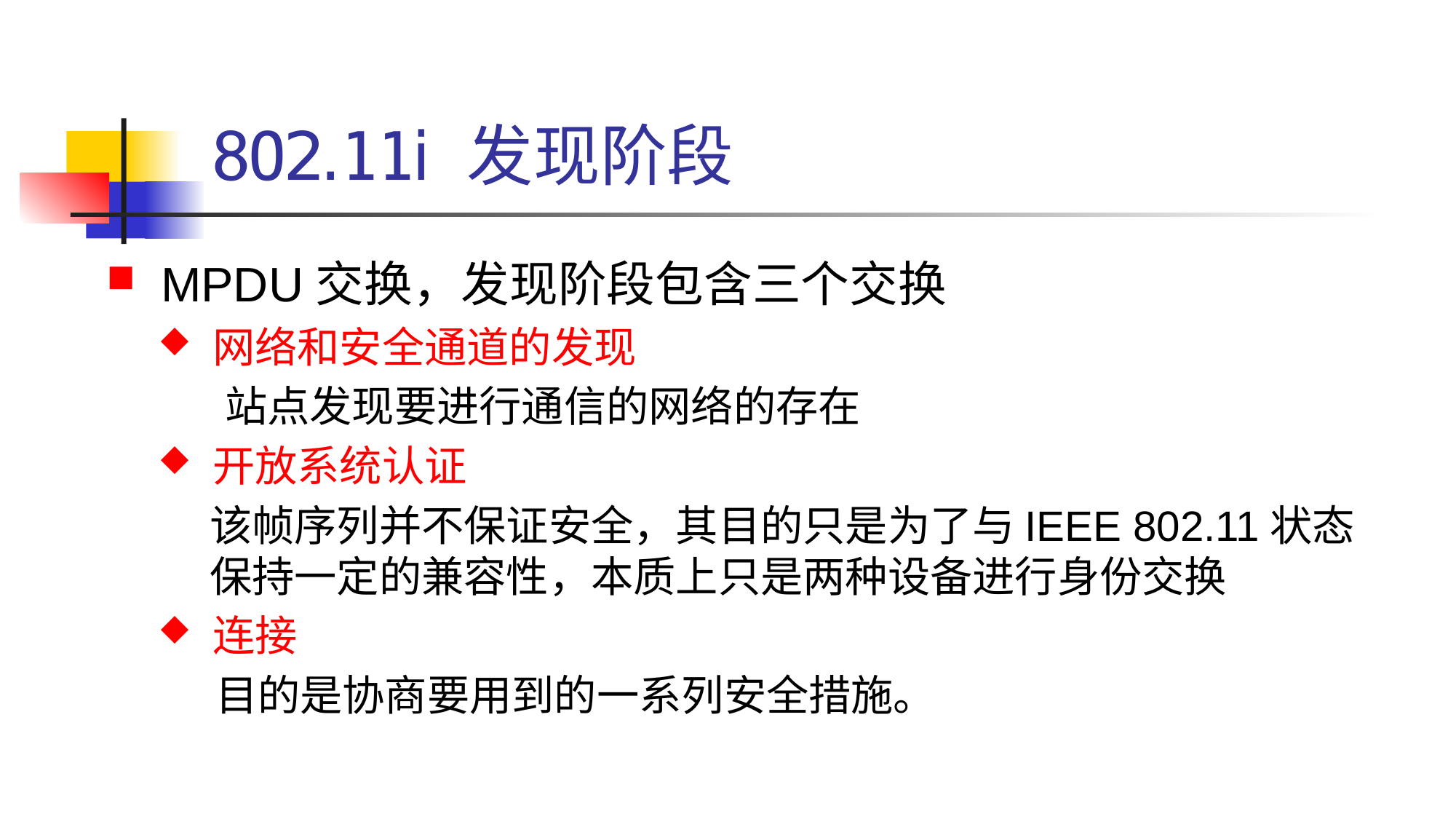

# 802.11i 发现阶段
 MPDU交换，发现阶段包含三个交换
网络和安全通道的发现
      站点发现要进行通信的网络的存在
开放系统认证
该帧序列并不保证安全，其目的只是为了与IEEE 802.11状态保持一定的兼容性，本质上只是两种设备进行身份交换
连接
     目的是协商要用到的一系列安全措施。